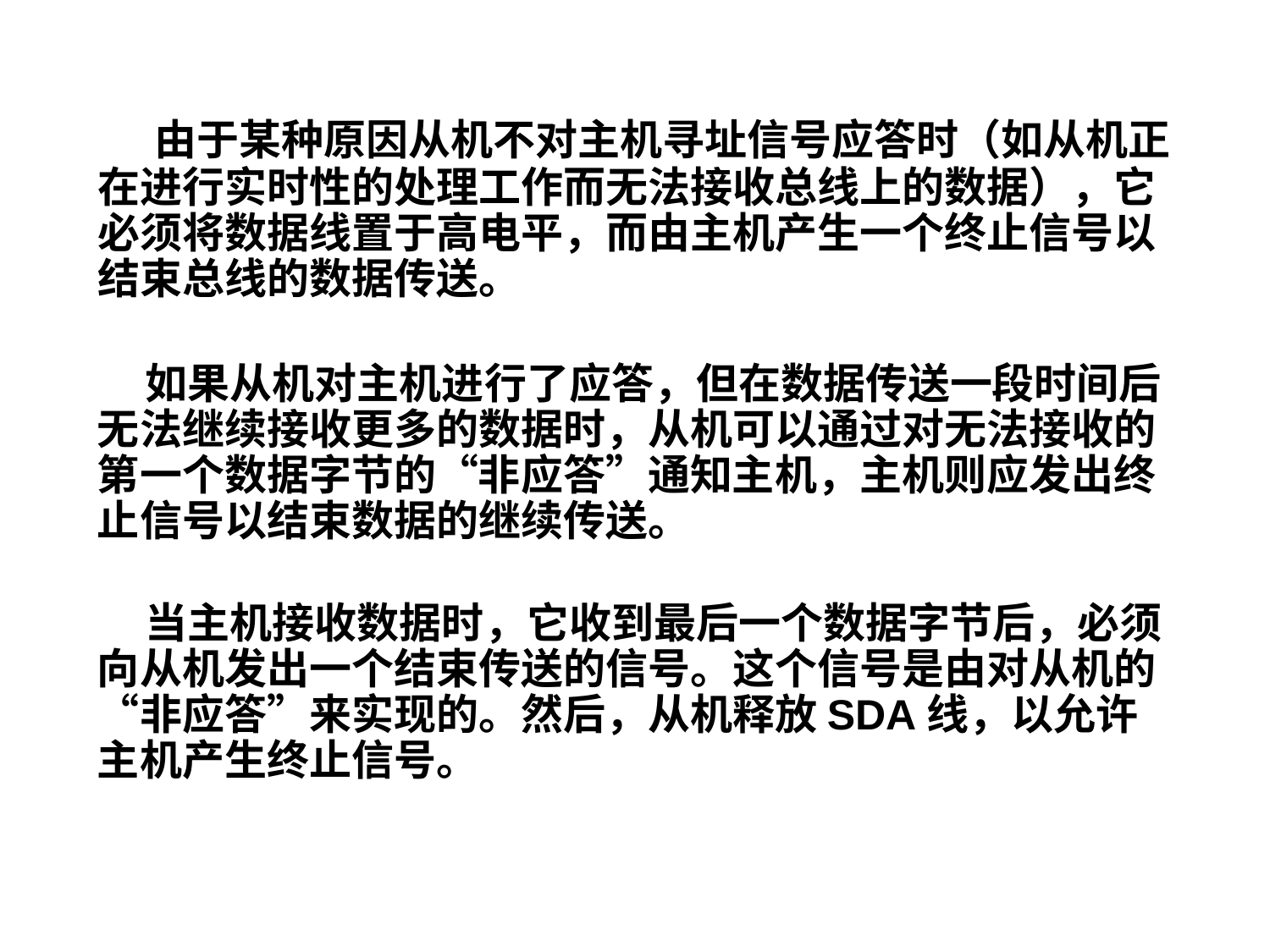

由于某种原因从机不对主机寻址信号应答时（如从机正在进行实时性的处理工作而无法接收总线上的数据），它必须将数据线置于高电平，而由主机产生一个终止信号以结束总线的数据传送。

    如果从机对主机进行了应答，但在数据传送一段时间后无法继续接收更多的数据时，从机可以通过对无法接收的第一个数据字节的“非应答”通知主机，主机则应发出终止信号以结束数据的继续传送。

    当主机接收数据时，它收到最后一个数据字节后，必须向从机发出一个结束传送的信号。这个信号是由对从机的“非应答”来实现的。然后，从机释放SDA线，以允许主机产生终止信号。